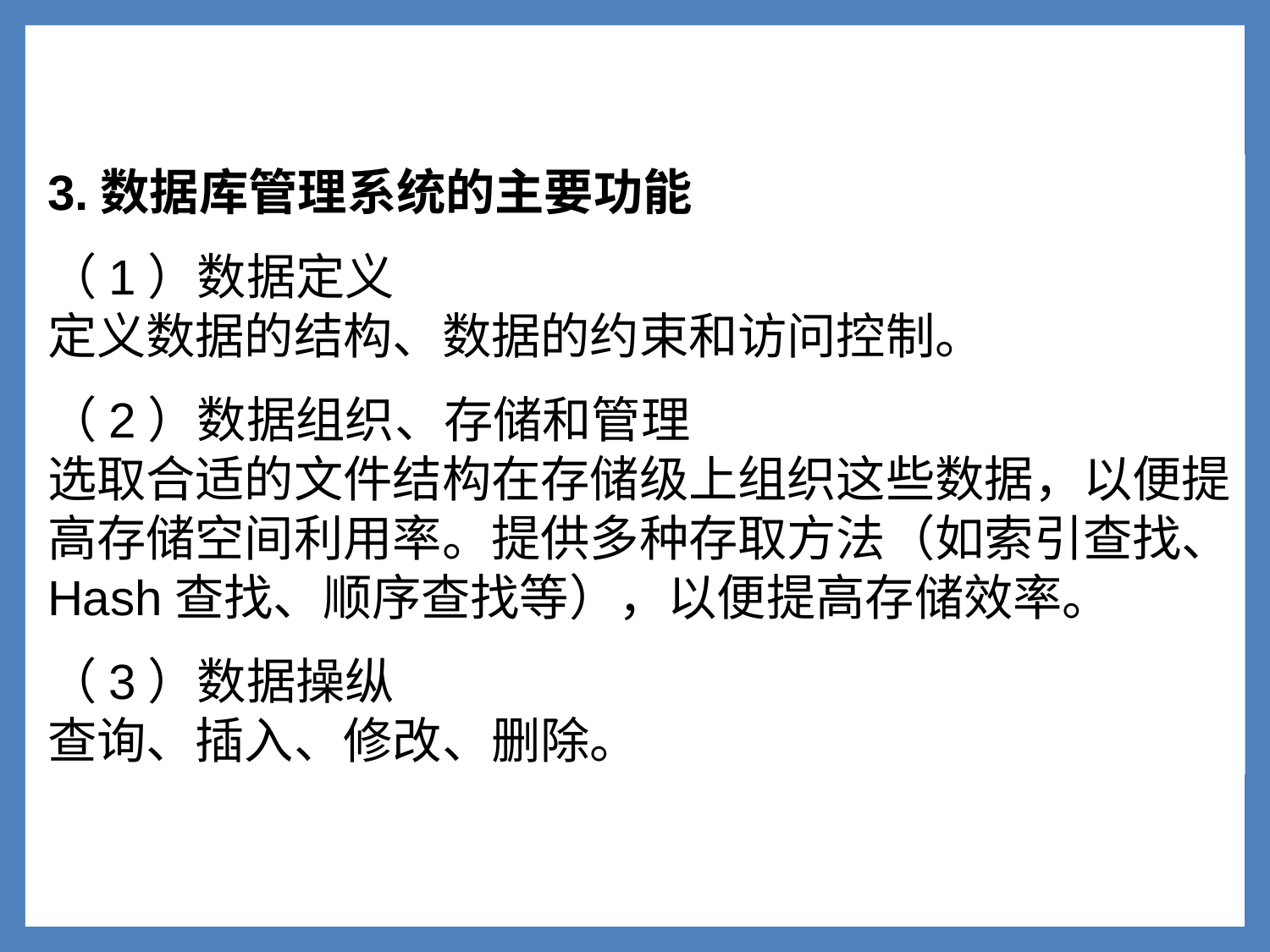

3.数据库管理系统的主要功能
（1）数据定义
定义数据的结构、数据的约束和访问控制。
（2）数据组织、存储和管理
选取合适的文件结构在存储级上组织这些数据，以便提高存储空间利用率。提供多种存取方法（如索引查找、Hash查找、顺序查找等），以便提高存储效率。
（3）数据操纵
查询、插入、修改、删除。